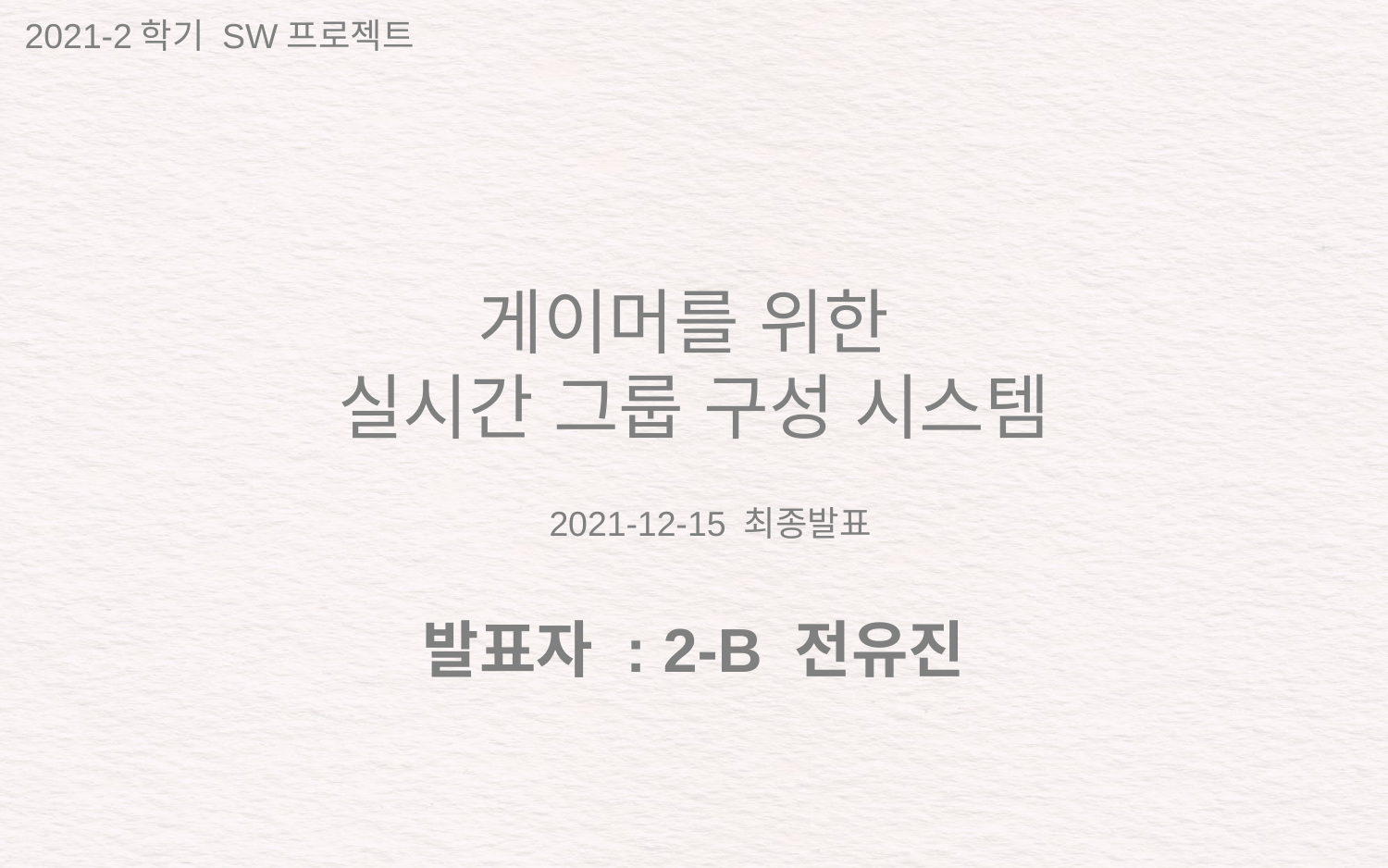

2021-2학기 SW프로젝트
# 게이머를 위한 실시간 그룹 구성 시스템
2021-12-15 최종발표
발표자 : 2-B 전유진